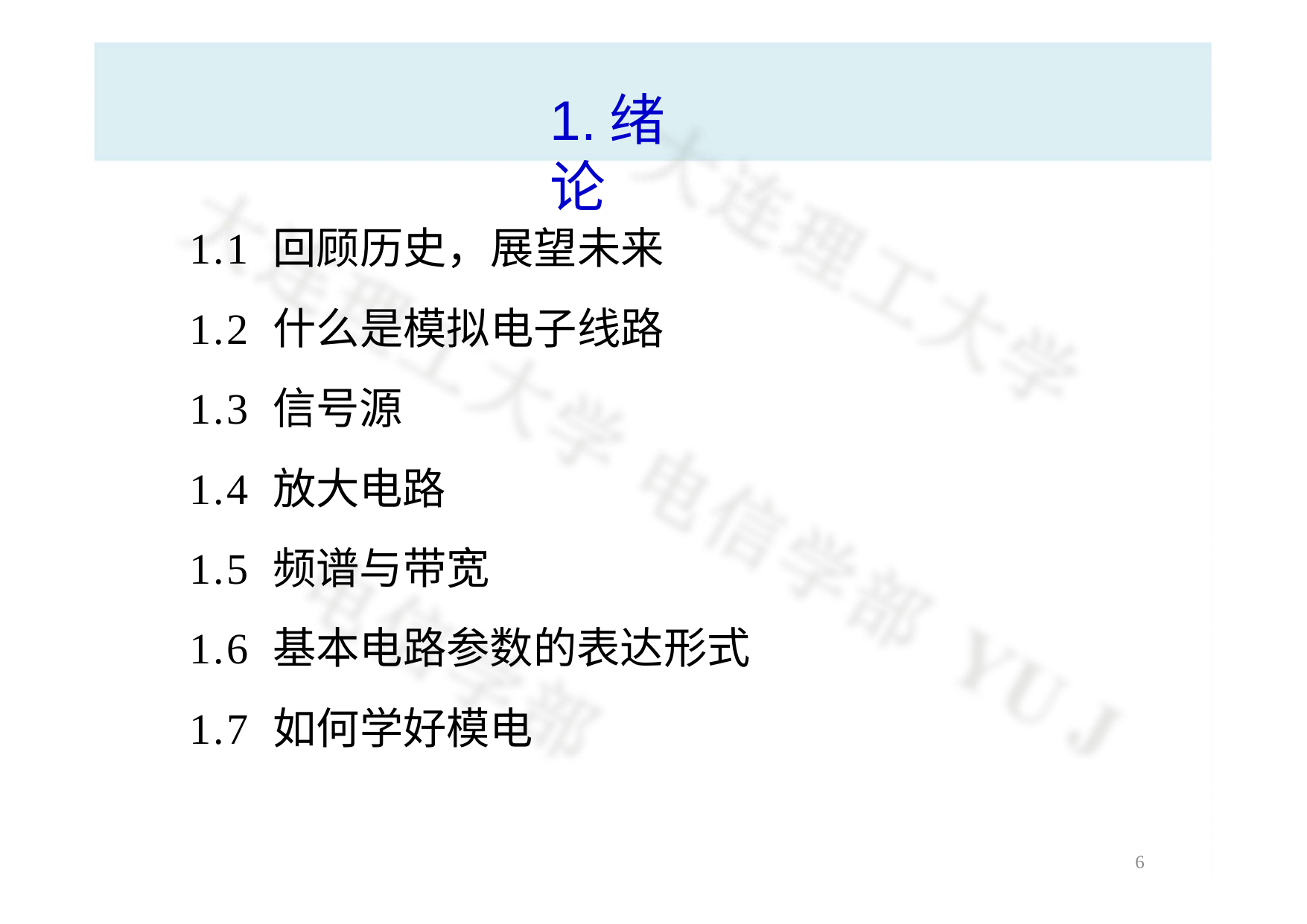

# 1.绪论
1.1 回顾历史，展望未来
1.2 什么是模拟电子线路
1.3 信号源
1.4 放大电路
1.5 频谱与带宽
1.6 基本电路参数的表达形式
1.7 如何学好模电
6